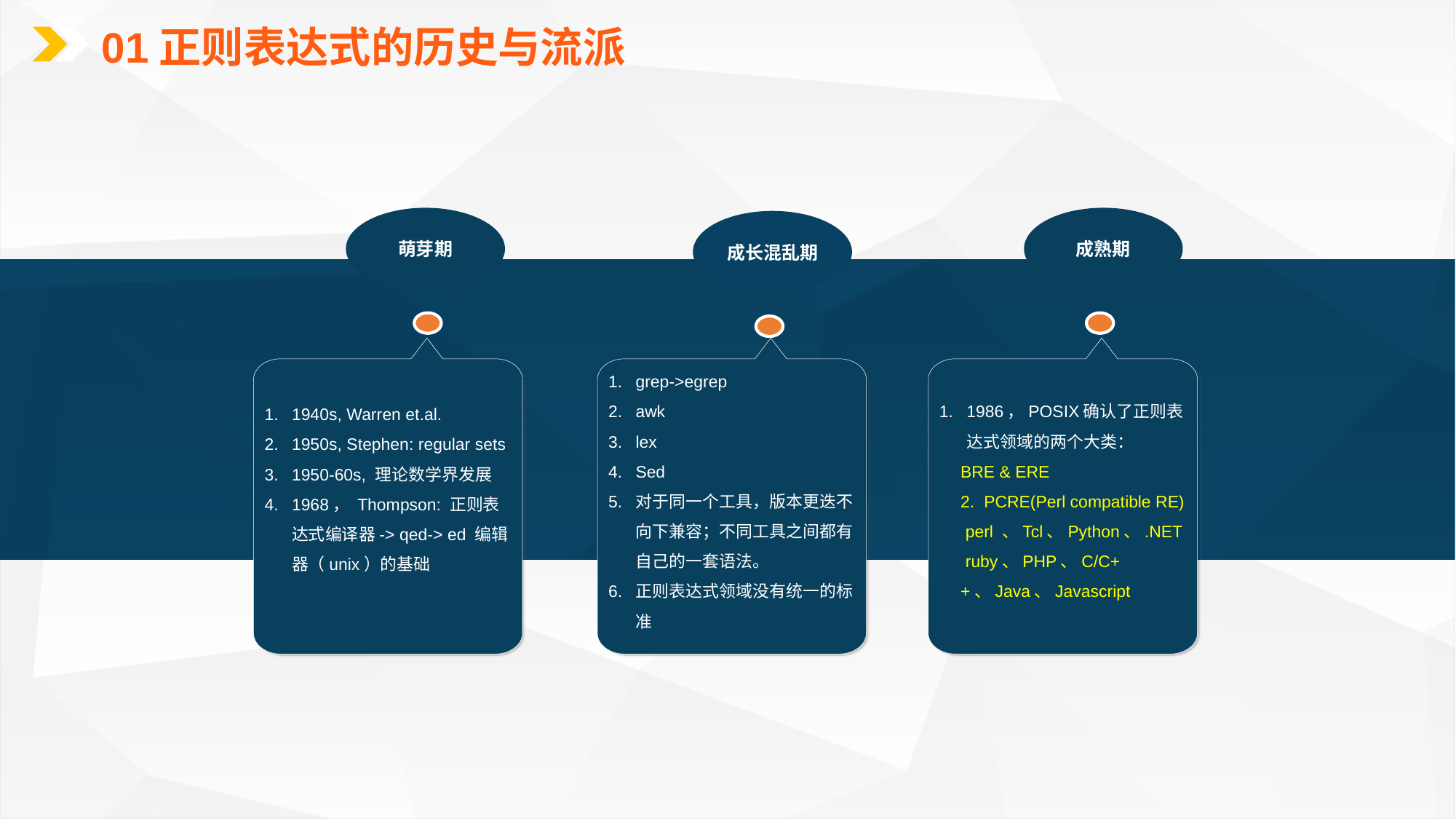

01正则表达式的历史与流派

萌芽期
成熟期
成长混乱期

1940s, Warren et.al.
1950s, Stephen: regular sets
1950-60s, 理论数学界发展
1968， Thompson: 正则表达式编译器-> qed-> ed 编辑器（unix）的基础

grep->egrep
awk
lex
Sed
对于同一个工具，版本更迭不向下兼容；不同工具之间都有自己的一套语法。
正则表达式领域没有统一的标准
1986，POSIX确认了正则表达式领域的两个大类：
BRE & ERE
2.  PCRE(Perl compatible RE)
 perl 、Tcl、Python、.NET
 ruby、PHP、C/C++、Java、Javascript